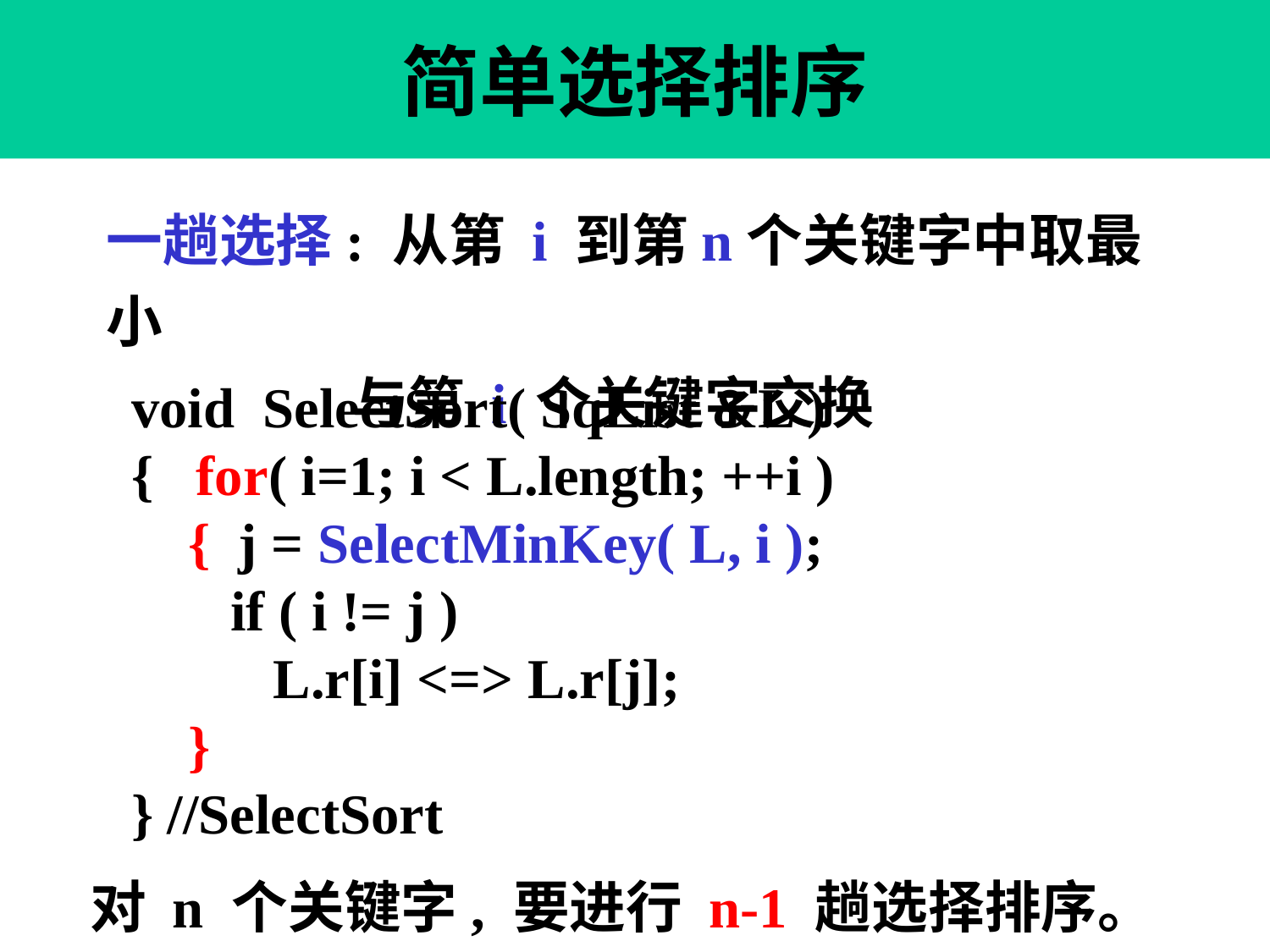

第 61 页
# 简单选择排序
一趟选择: 从第 i 到第n个关键字中取最小
                  与第 i 个关键字交换
void  SelectSort( SqList &L )
{   for( i=1; i < L.length; ++i )
    {  j = SelectMinKey( L, i );
       if ( i != j )
          L.r[i] <=> L.r[j];
    }
} //SelectSort
   对 n 个关键字, 要进行 n-1 趟选择排序。